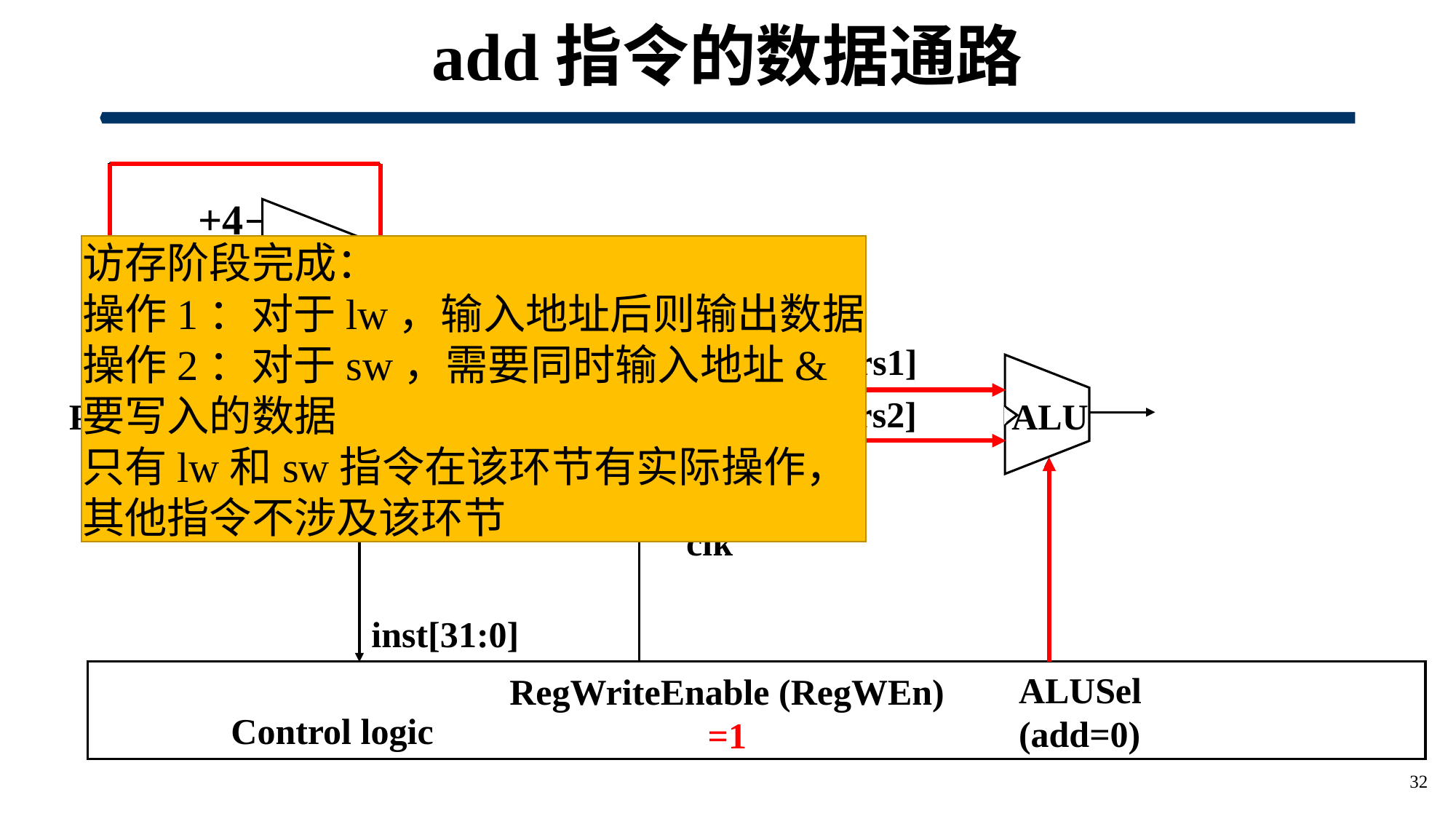

# add指令的数据通路
+4

Add
访存阶段完成：
操作1：对于lw，输入地址后则输出数据
操作2：对于sw，需要同时输入地址&要写入的数据
只有lw和sw指令在该环节有实际操作，其他指令不涉及该环节
DataW

RegW
Data1
Reg1
Data2
Reg2

inst[11:7]

PC

clk
Reg[rs1]

IM

ALU
inst[19:15]
Reg[rs2]
PC+4
inst[24:20]
clk
inst[31:0]

ALUSel
(add=0)
RegWriteEnable (RegWEn)
=1
Control logic
32